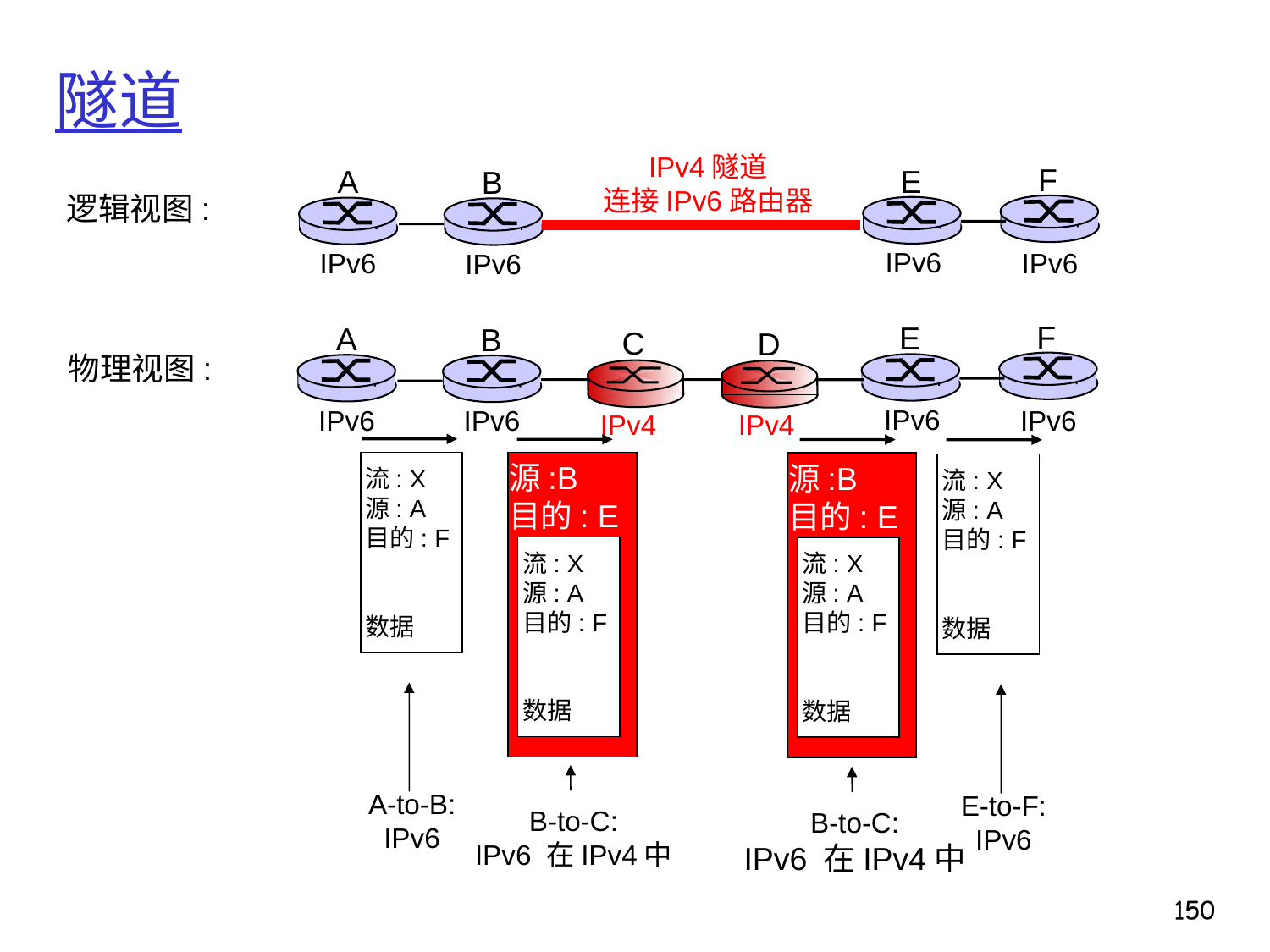

# 隧道
IPv4隧道
连接IPv6路由器
F

E

A

B

逻辑视图:

IPv6
IPv6
IPv6
IPv6
F

E

A

B

C
D
物理视图:

IPv6
IPv6
IPv6
IPv6
IPv4
IPv4

源:B
目的: E

流: X
源: A
目的: F

数据
源:B
目的: E

流: X
源: A
目的: F

数据

流: X
源: A
目的: F

数据

流: X
源: A
目的: F

数据

A-to-B:
IPv6
E-to-F:
IPv6
B-to-C:
IPv6 在IPv4中
B-to-C:
IPv6 在IPv4中
150